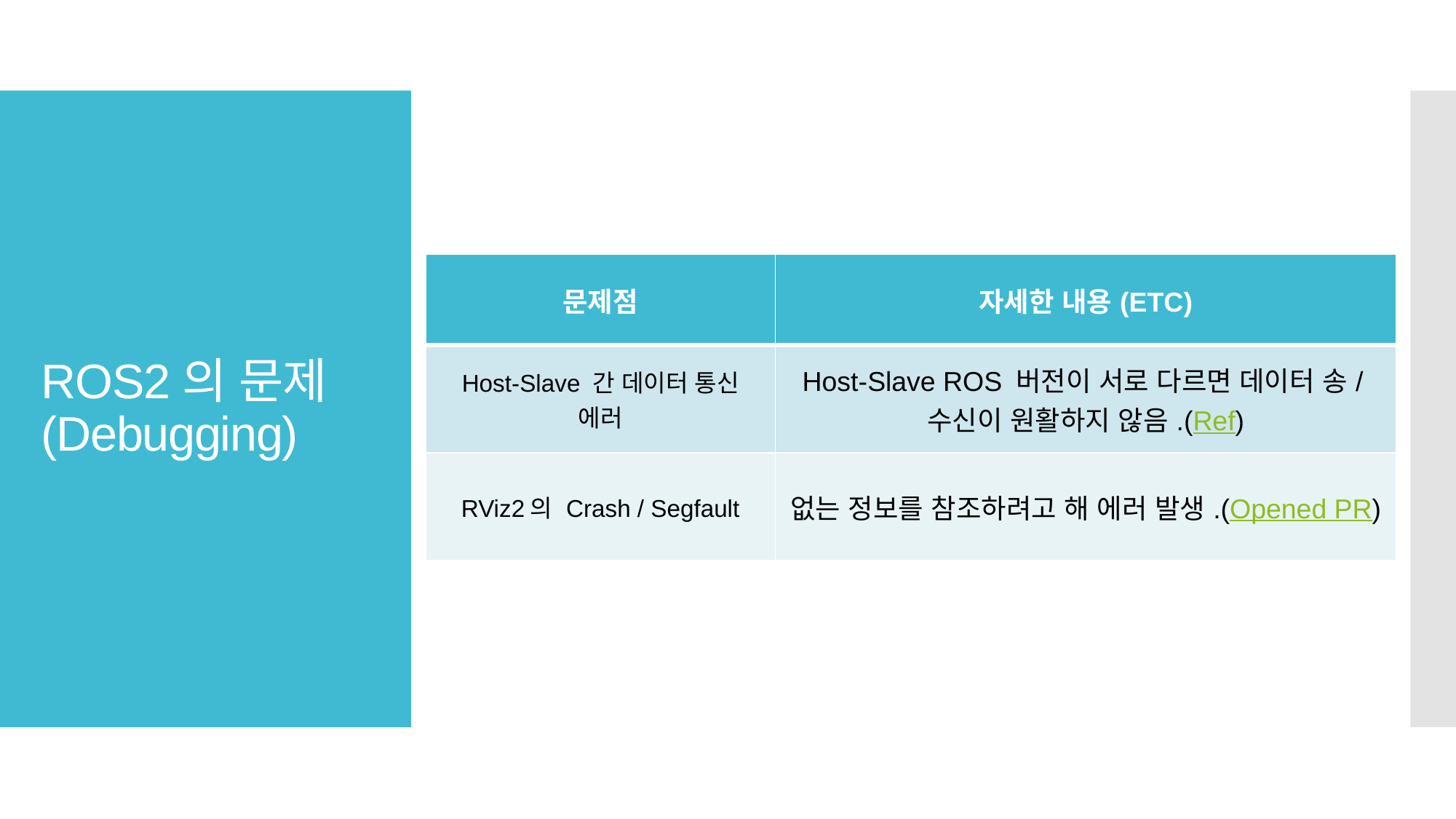

# ROS2의 문제 (Debugging)
| 문제점 | 자세한 내용(ETC) |
| --- | --- |
| Host-Slave 간 데이터 통신 에러 | Host-Slave ROS 버전이 서로 다르면 데이터 송/수신이 원활하지 않음.(Ref) |
| RViz2의 Crash / Segfault | 없는 정보를 참조하려고 해 에러 발생.(Opened PR) |